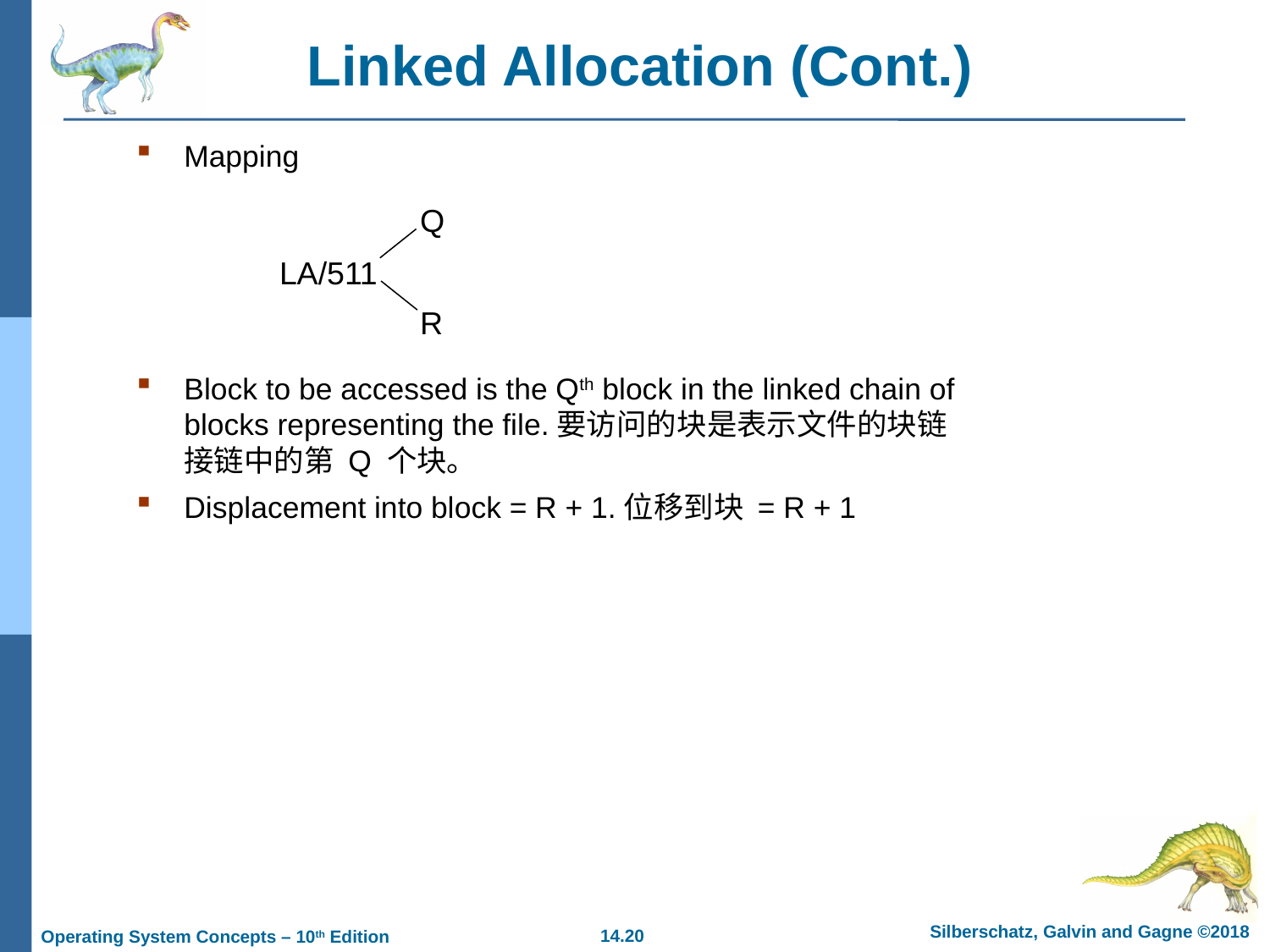

# Linked Allocation (Cont.)
Mapping

Block to be accessed is the Qth block in the linked chain of blocks representing the file.要访问的块是表示文件的块链接链中的第 Q 个块。
Displacement into block = R + 1.位移到块 = R + 1

Q

LA/511

R